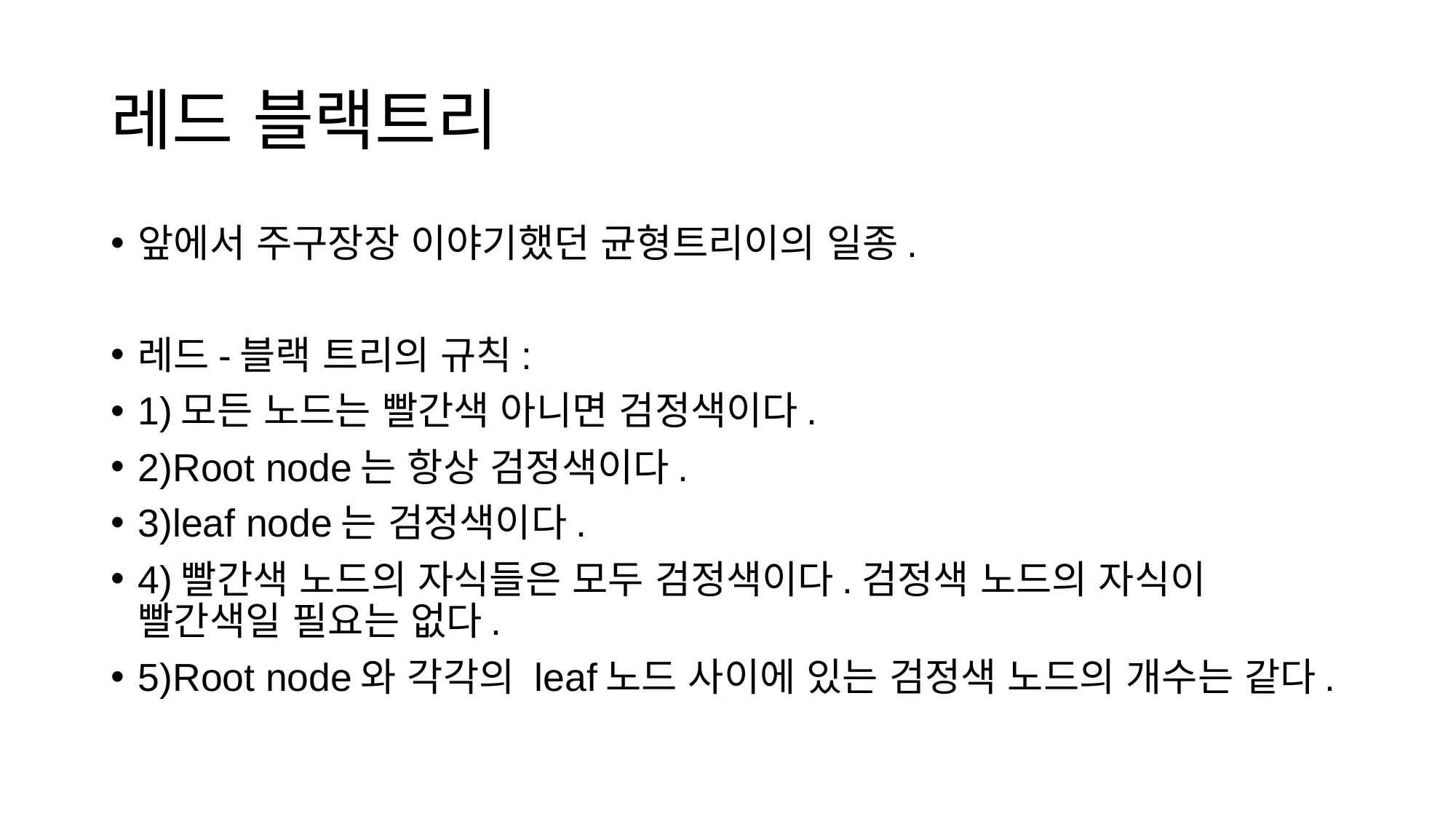

# 레드 블랙트리
앞에서 주구장장 이야기했던 균형트리이의 일종.

레드-블랙 트리의 규칙:
1)모든 노드는 빨간색 아니면 검정색이다.
2)Root node는 항상 검정색이다.
3)leaf node는 검정색이다.
4)빨간색 노드의 자식들은 모두 검정색이다.검정색 노드의 자식이 빨간색일 필요는 없다.
5)Root node와 각각의 leaf노드 사이에 있는 검정색 노드의 개수는 같다.